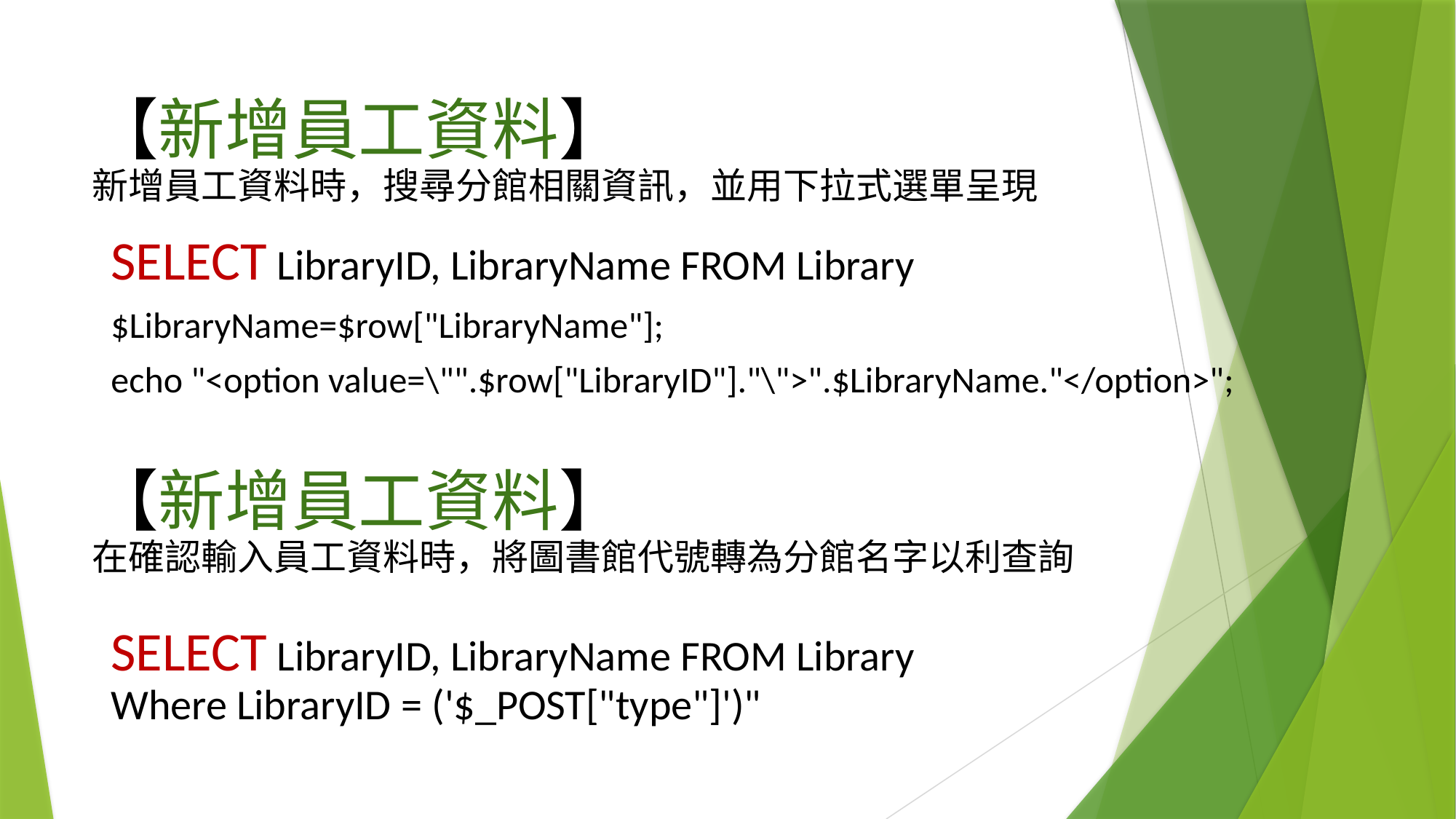

# 【新增員工資料】 新增員工資料時，搜尋分館相關資訊，並用下拉式選單呈現
SELECT LibraryID, LibraryName FROM Library
$LibraryName=$row["LibraryName"];
echo "<option value=\"".$row["LibraryID"]."\">".$LibraryName."</option>";

【新增員工資料】
在確認輸入員工資料時，將圖書館代號轉為分館名字以利查詢
SELECT LibraryID, LibraryName FROM Library
Where LibraryID = ('$_POST["type"]')"